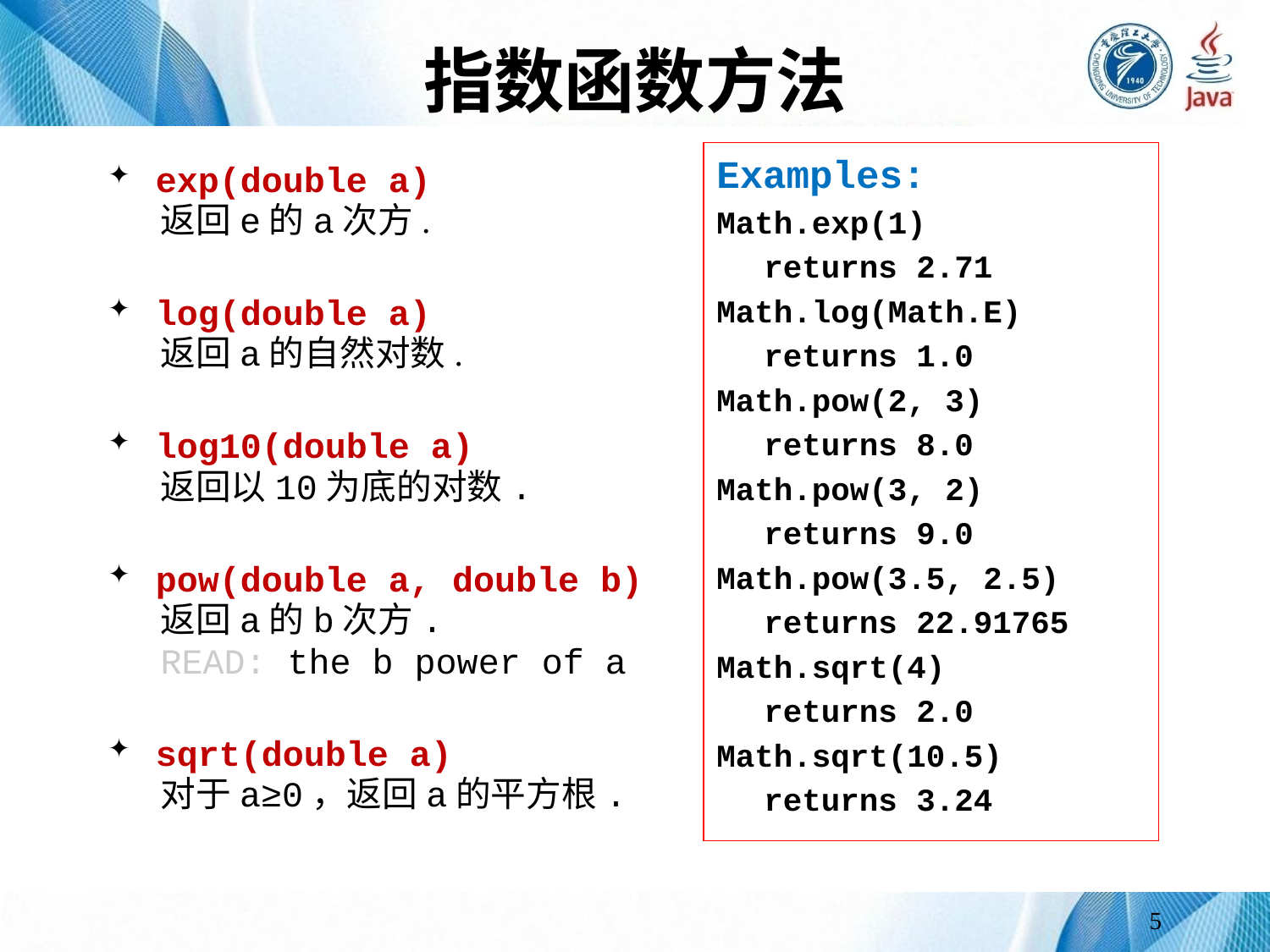

# 指数函数方法
Examples:
Math.exp(1)
	returns 2.71
Math.log(Math.E)
	returns 1.0
Math.pow(2, 3)
	returns 8.0
Math.pow(3, 2)
	returns 9.0
Math.pow(3.5, 2.5)
	returns 22.91765
Math.sqrt(4)
	returns 2.0
Math.sqrt(10.5)
	returns 3.24
exp(double a)
返回e的a次方.

log(double a)
返回a的自然对数.

log10(double a)
返回以10为底的对数.

pow(double a, double b)
返回a的b次方.
READ: the b power of a

sqrt(double a)
对于a≥0，返回a的平方根.
5